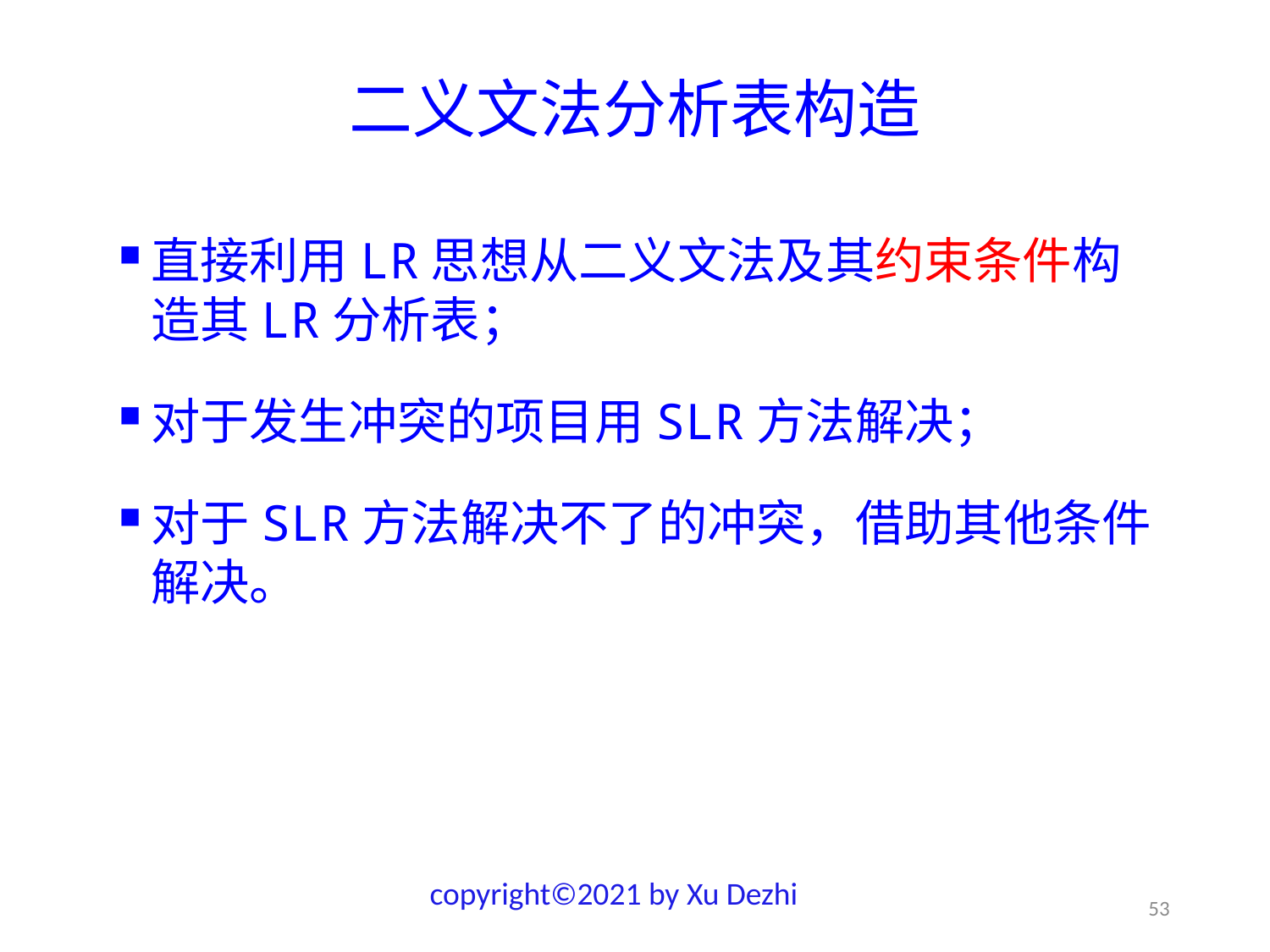

# 二义文法分析表构造
直接利用LR思想从二义文法及其约束条件构造其LR分析表；
对于发生冲突的项目用SLR方法解决；
对于SLR方法解决不了的冲突，借助其他条件解决。
copyright©2021 by Xu Dezhi
53